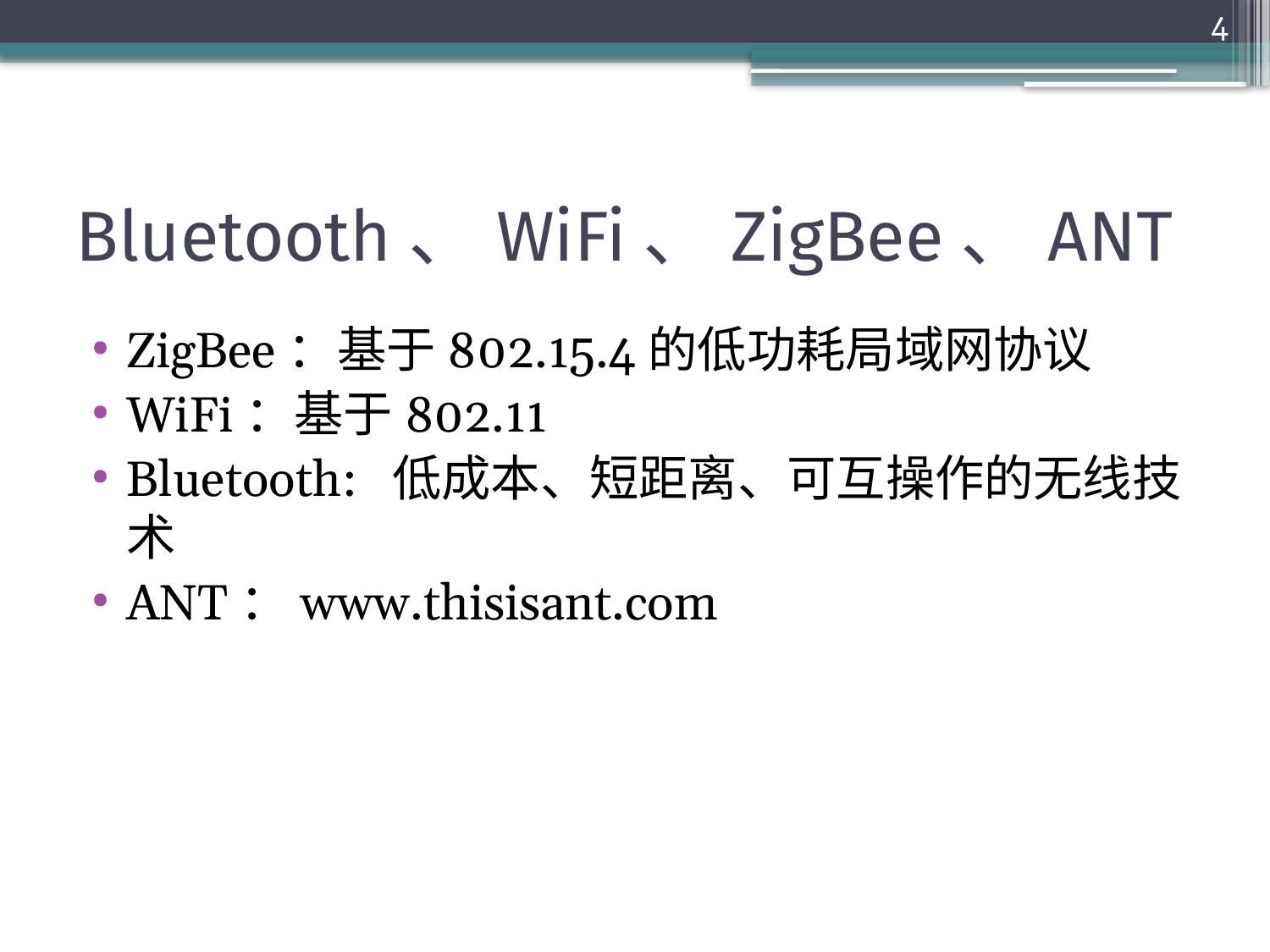

4
# Bluetooth、WiFi、ZigBee、ANT
ZigBee：基于802.15.4的低功耗局域网协议
WiFi：基于802.11
Bluetooth:  低成本、短距离、可互操作的无线技术
ANT：www.thisisant.com